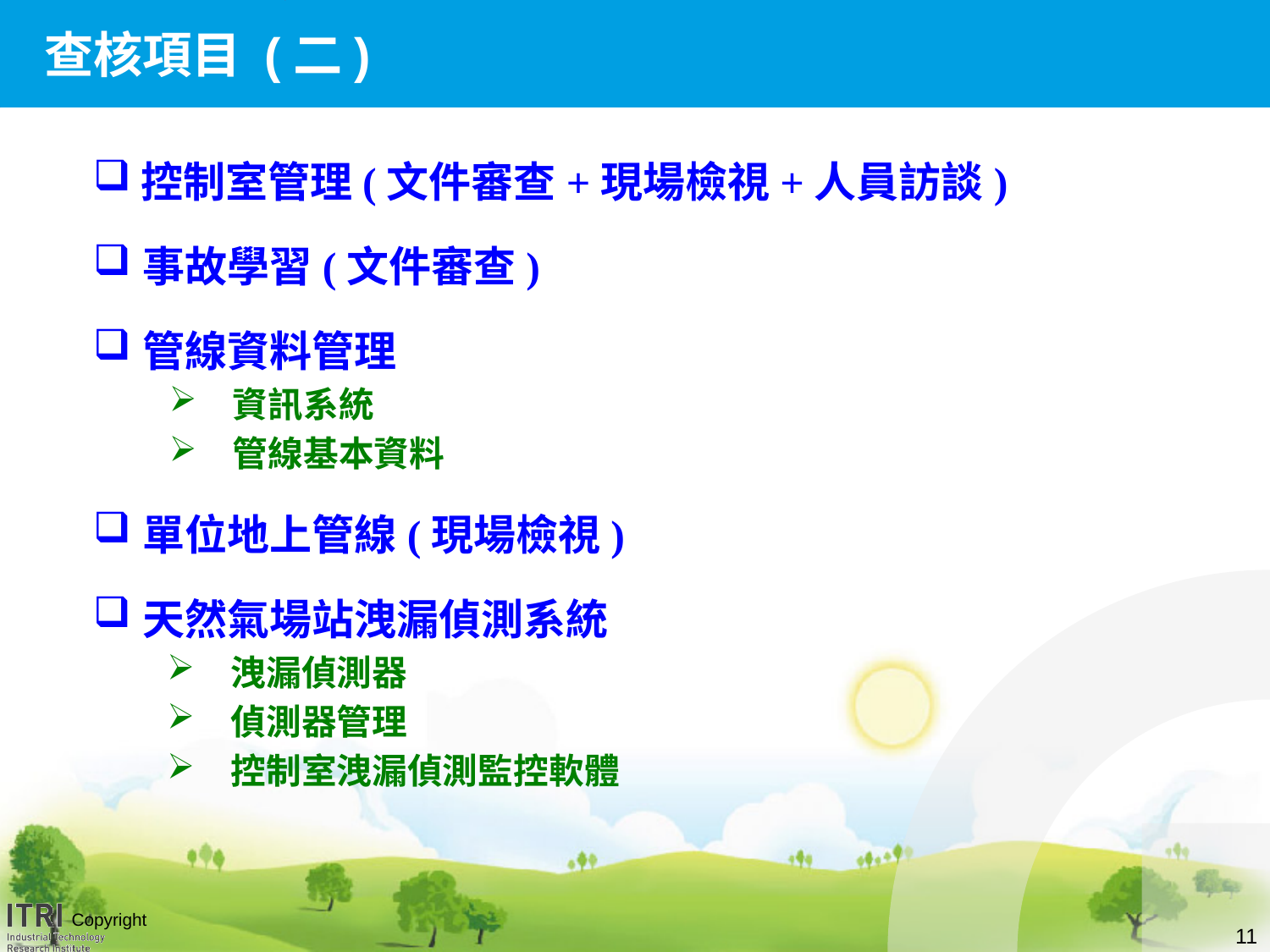

# 查核項目 (二)
控制室管理(文件審查+現場檢視+人員訪談)
事故學習(文件審查)
管線資料管理
資訊系統
管線基本資料
單位地上管線(現場檢視)
天然氣場站洩漏偵測系統
洩漏偵測器
偵測器管理
控制室洩漏偵測監控軟體
11